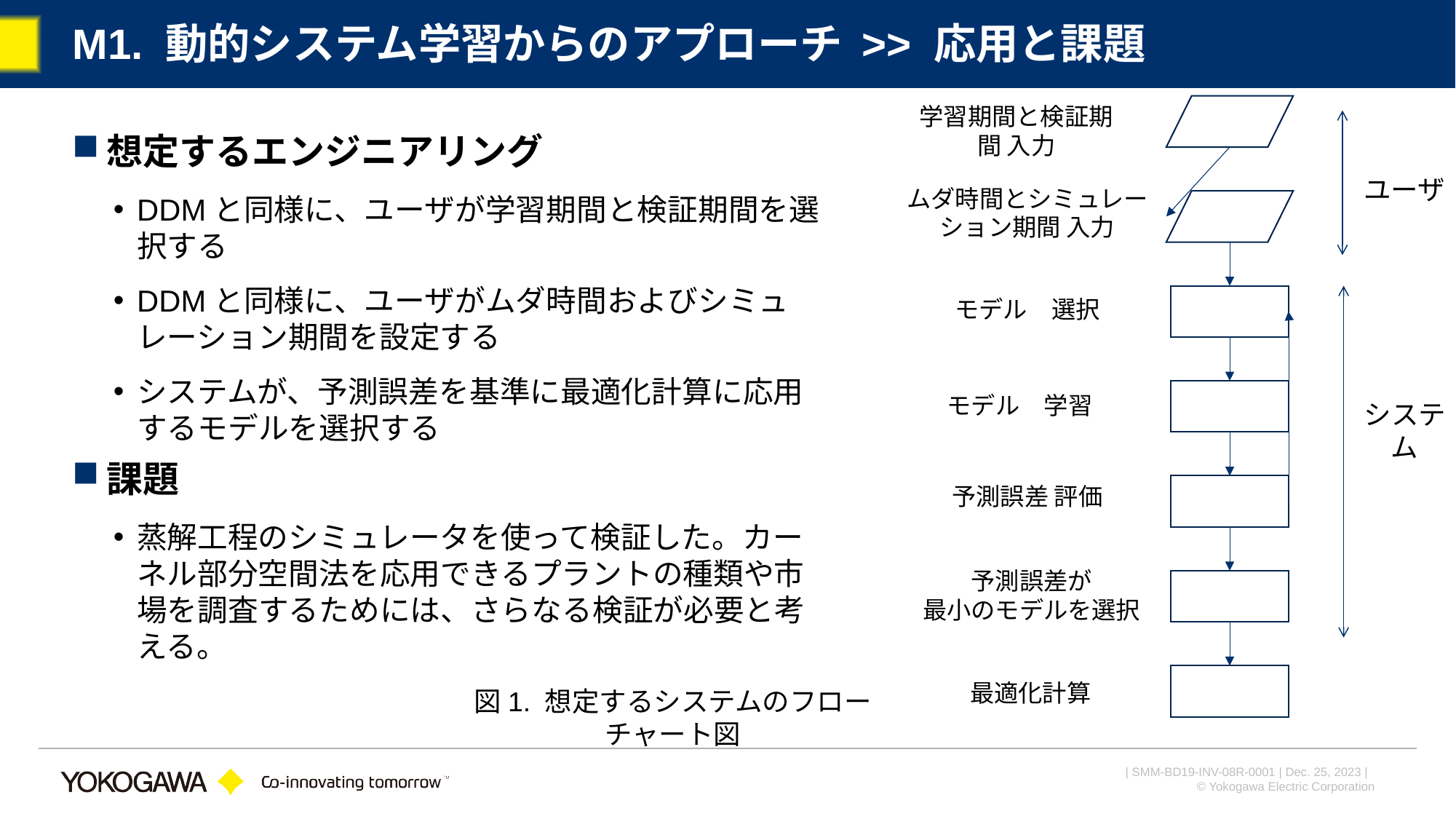

# M1. 動的システム学習からのアプローチ >> 応用と課題
学習期間と検証期間 入力

想定するエンジニアリング
DDMと同様に、ユーザが学習期間と検証期間を選択する
DDMと同様に、ユーザがムダ時間およびシミュレーション期間を設定する
システムが、予測誤差を基準に最適化計算に応用するモデルを選択する
課題
蒸解工程のシミュレータを使って検証した。カーネル部分空間法を応用できるプラントの種類や市場を調査するためには、さらなる検証が必要と考える。
ユーザ
ムダ時間とシミュレーション期間 入力

モデル　選択

モデル　学習
システム
予測誤差 評価

予測誤差が
最小のモデルを選択

最適化計算
図1. 想定するシステムのフローチャート図